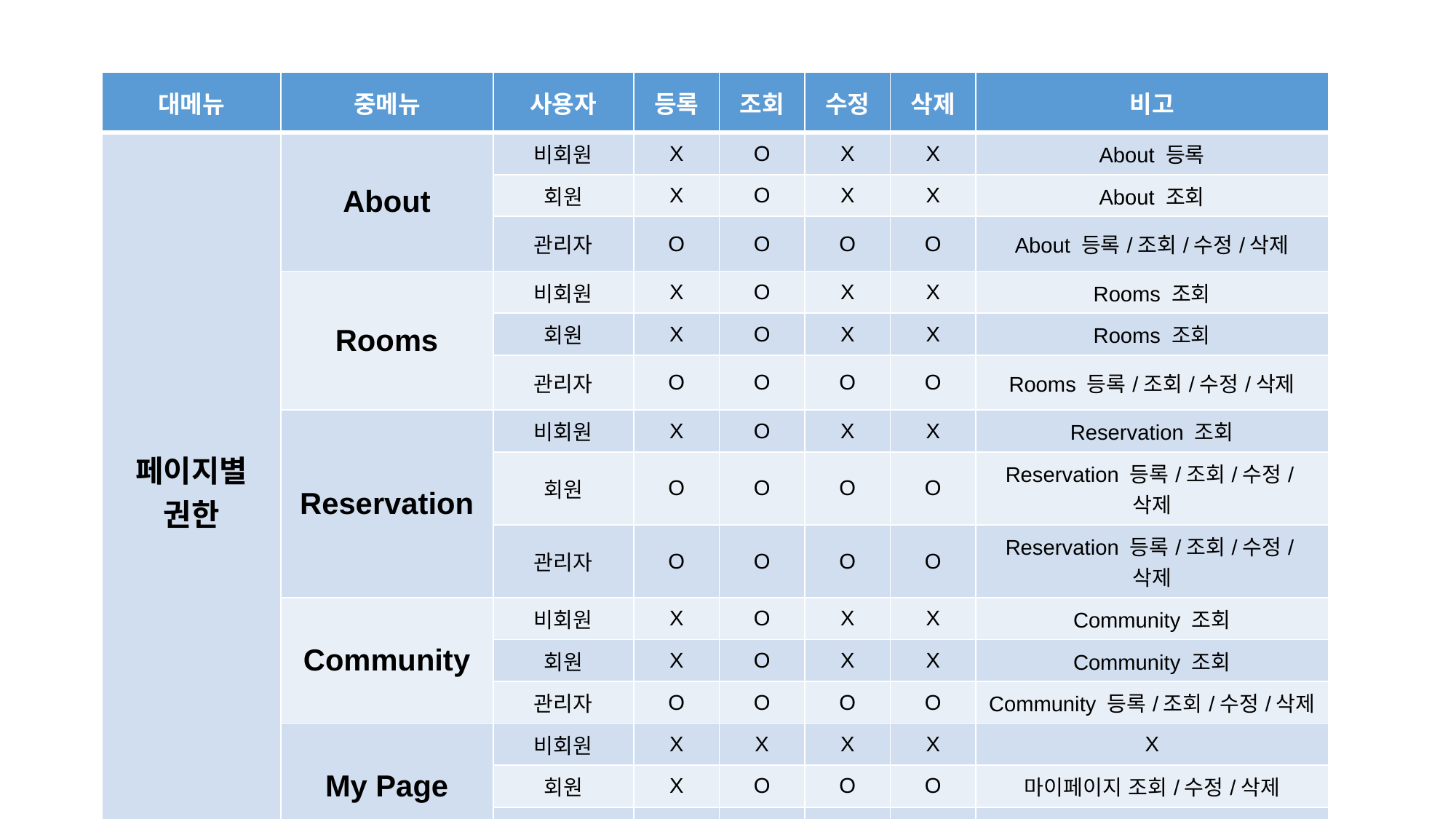

| 대메뉴 | 중메뉴 | 사용자 | 등록 | 조회 | 수정 | 삭제 | 비고 |
| --- | --- | --- | --- | --- | --- | --- | --- |
| 페이지별 권한 | About | 비회원 | X | O | X | X | About 등록 |
|  |  | 회원 | X | O | X | X | About 조회 |
|  |  | 관리자 | O | O | O | O | About 등록/조회/수정/삭제 |
|  | Rooms | 비회원 | X | O | X | X | Rooms 조회 |
|  |  | 회원 | X | O | X | X | Rooms 조회 |
|  |  | 관리자 | O | O | O | O | Rooms 등록/조회/수정/삭제 |
|  | Reservation | 비회원 | X | O | X | X | Reservation 조회 |
|  |  | 회원 | O | O | O | O | Reservation 등록/조회/수정/삭제 |
|  |  | 관리자 | O | O | O | O | Reservation 등록/조회/수정/삭제 |
|  | Community | 비회원 | X | O | X | X | Community 조회 |
|  |  | 회원 | X | O | X | X | Community 조회 |
|  |  | 관리자 | O | O | O | O | Community 등록/조회/수정/삭제 |
|  | My Page | 비회원 | X | X | X | X | X |
|  |  | 회원 | X | O | O | O | 마이페이지 조회/수정/삭제 |
|  |  | 관리자 | O | O | O | O | 마이페이지 등록/조회/수정/삭제 |